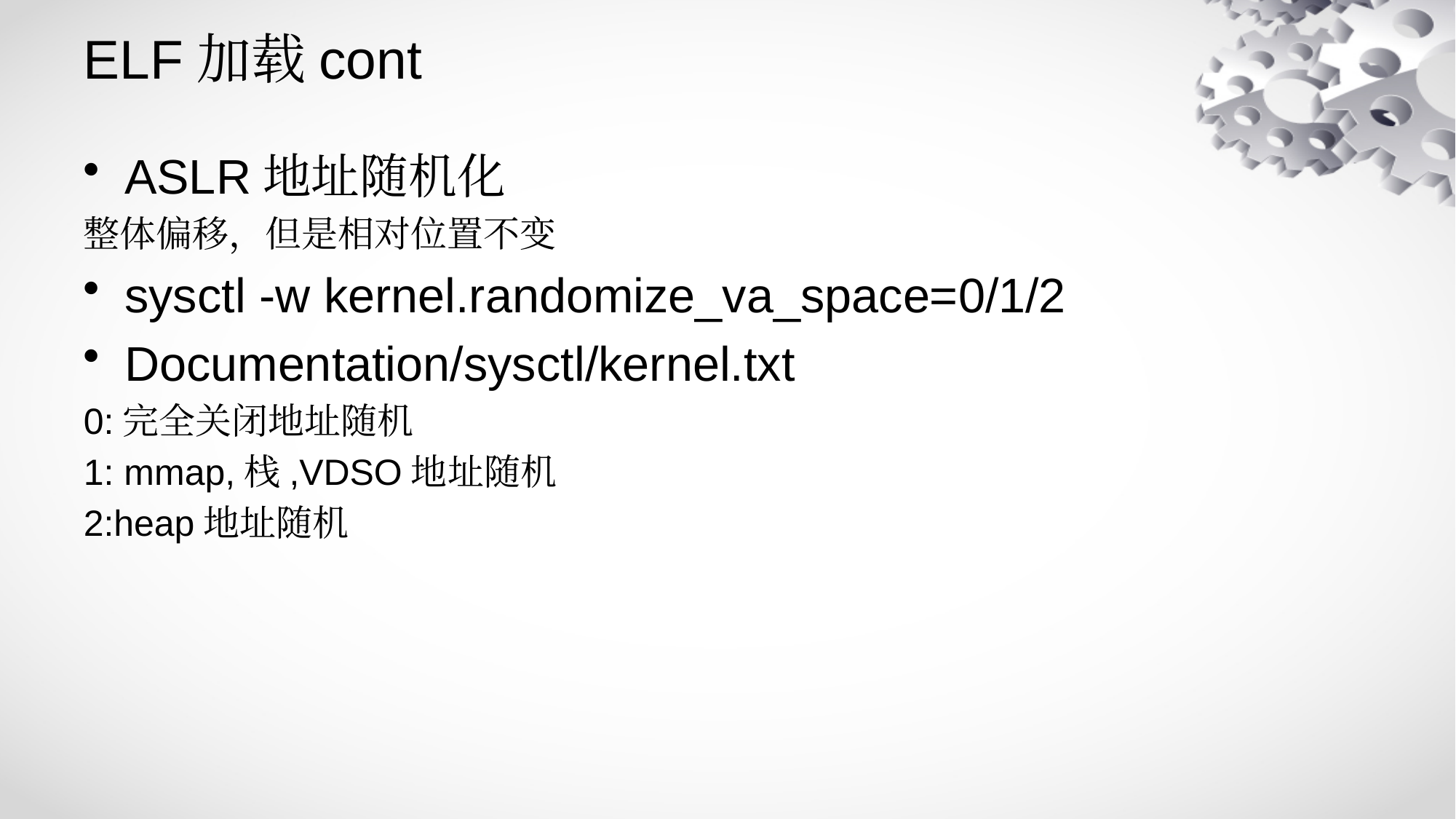

# ELF加载cont
ASLR地址随机化
整体偏移，但是相对位置不变
sysctl -w kernel.randomize_va_space=0/1/2
Documentation/sysctl/kernel.txt
0:完全关闭地址随机
1: mmap,栈,VDSO地址随机
2:heap地址随机